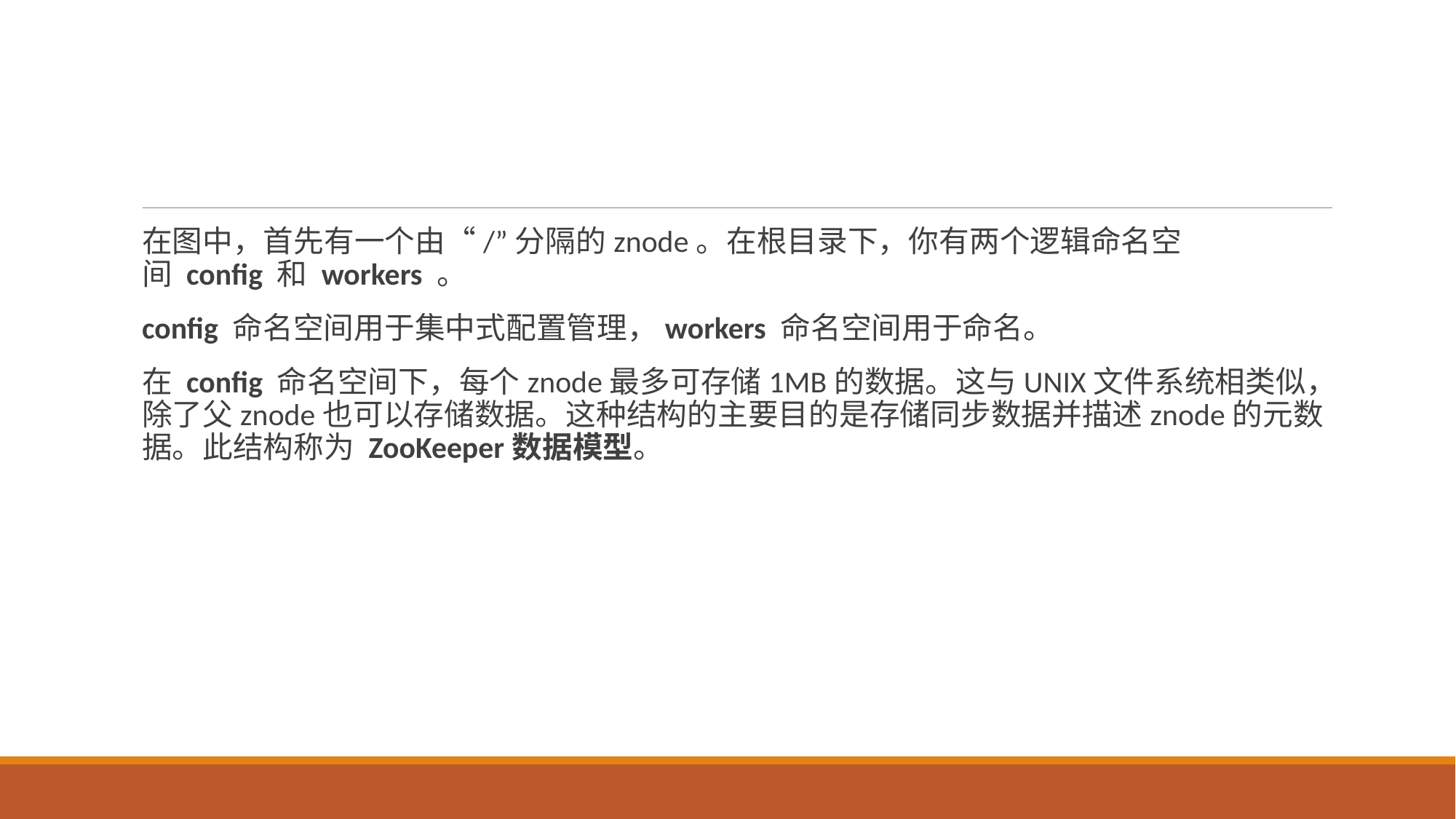

#
在图中，首先有一个由“/”分隔的znode。在根目录下，你有两个逻辑命名空间 config 和 workers 。
config 命名空间用于集中式配置管理，workers 命名空间用于命名。
在 config 命名空间下，每个znode最多可存储1MB的数据。这与UNIX文件系统相类似，除了父znode也可以存储数据。这种结构的主要目的是存储同步数据并描述znode的元数据。此结构称为 ZooKeeper数据模型。